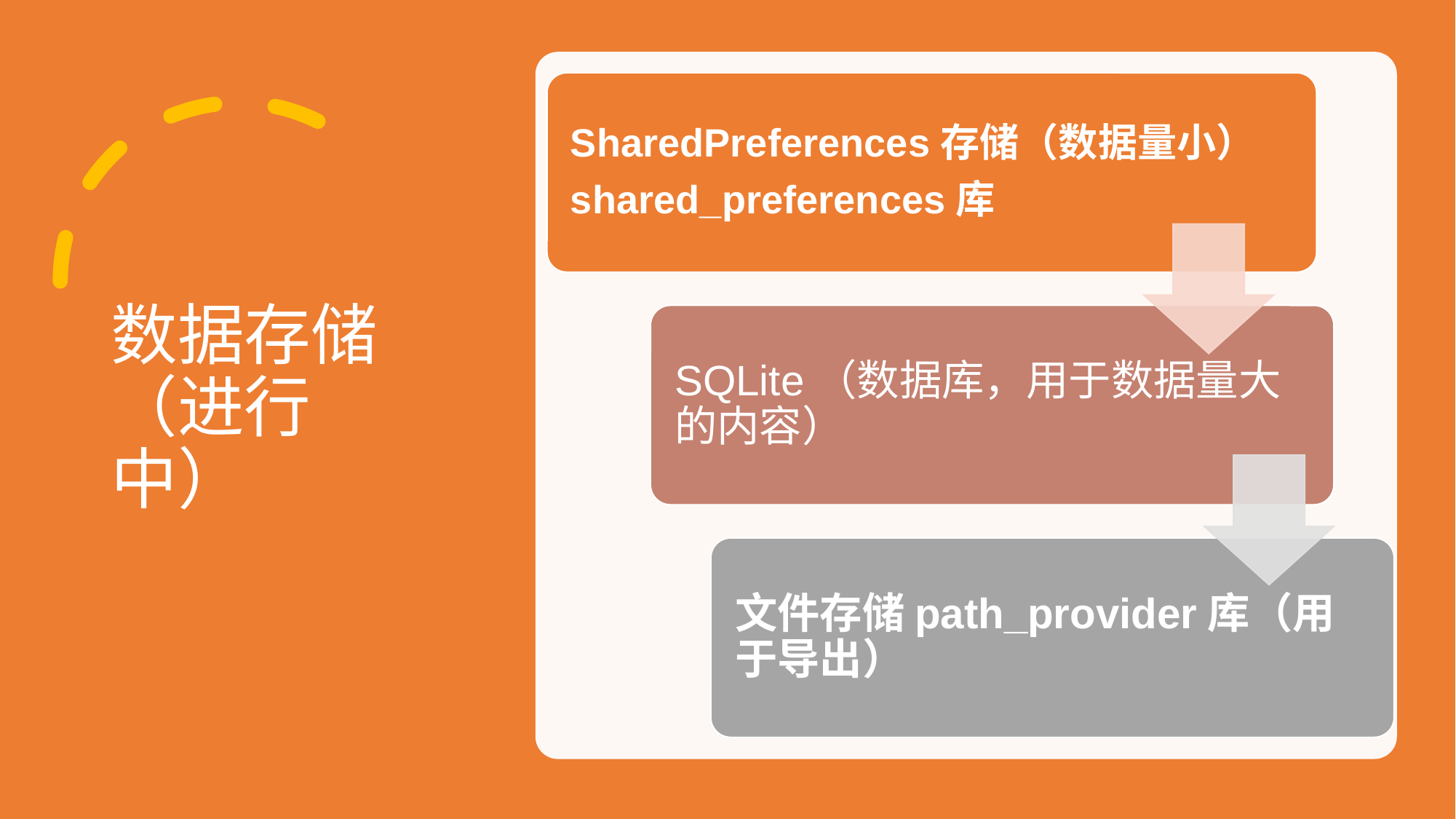

SharedPreferences存储（数据量小）
shared_preferences库
SQLite（数据库，用于数据量大的内容）
文件存储path_provider库（用于导出）

# 数据存储 （进行中）